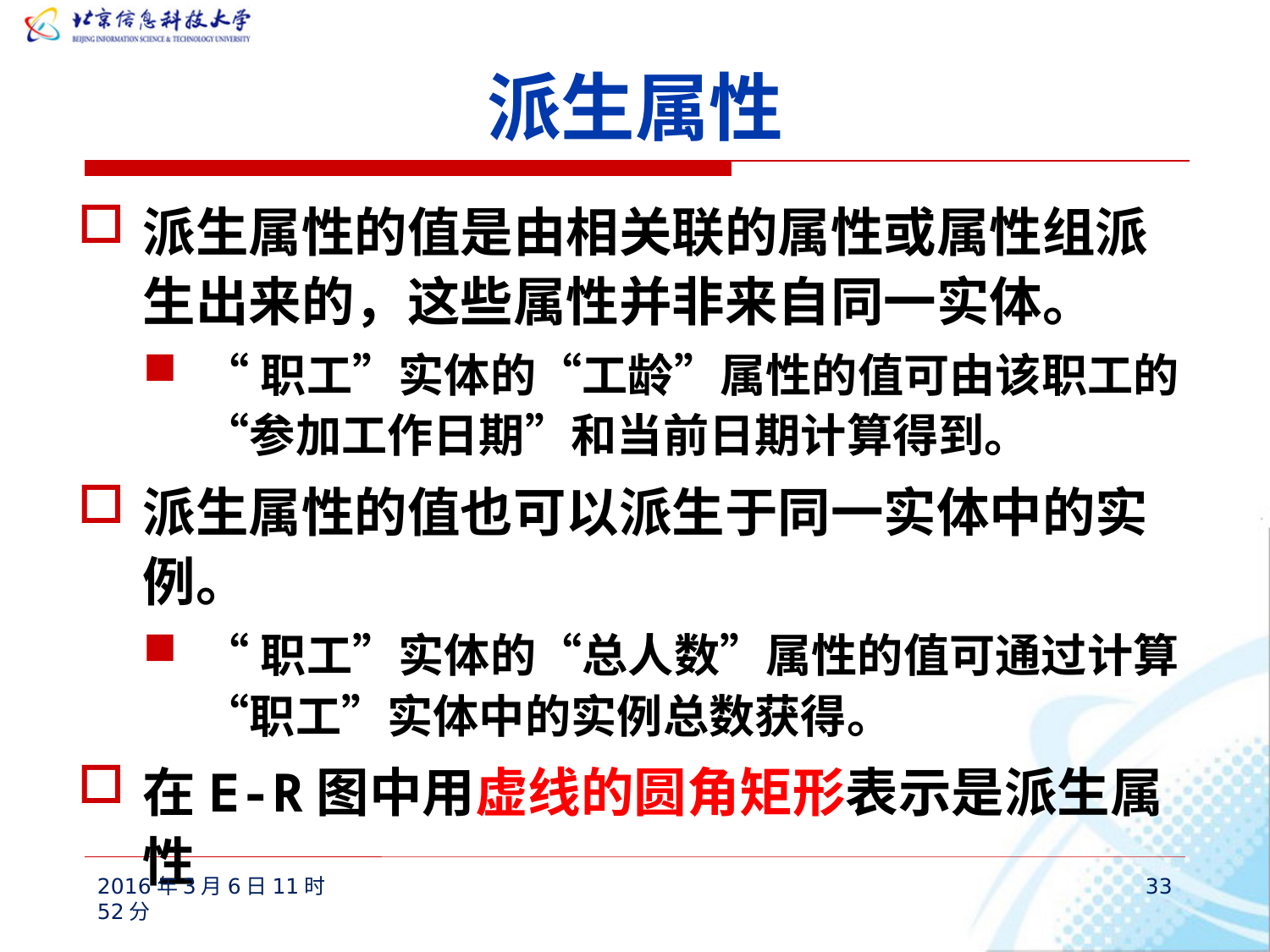

# 派生属性
派生属性的值是由相关联的属性或属性组派生出来的，这些属性并非来自同一实体。
“职工”实体的“工龄”属性的值可由该职工的“参加工作日期”和当前日期计算得到。
派生属性的值也可以派生于同一实体中的实例。
“职工”实体的“总人数”属性的值可通过计算“职工”实体中的实例总数获得。
在E-R图中用虚线的圆角矩形表示是派生属性
2016年3月6日11时52分
33